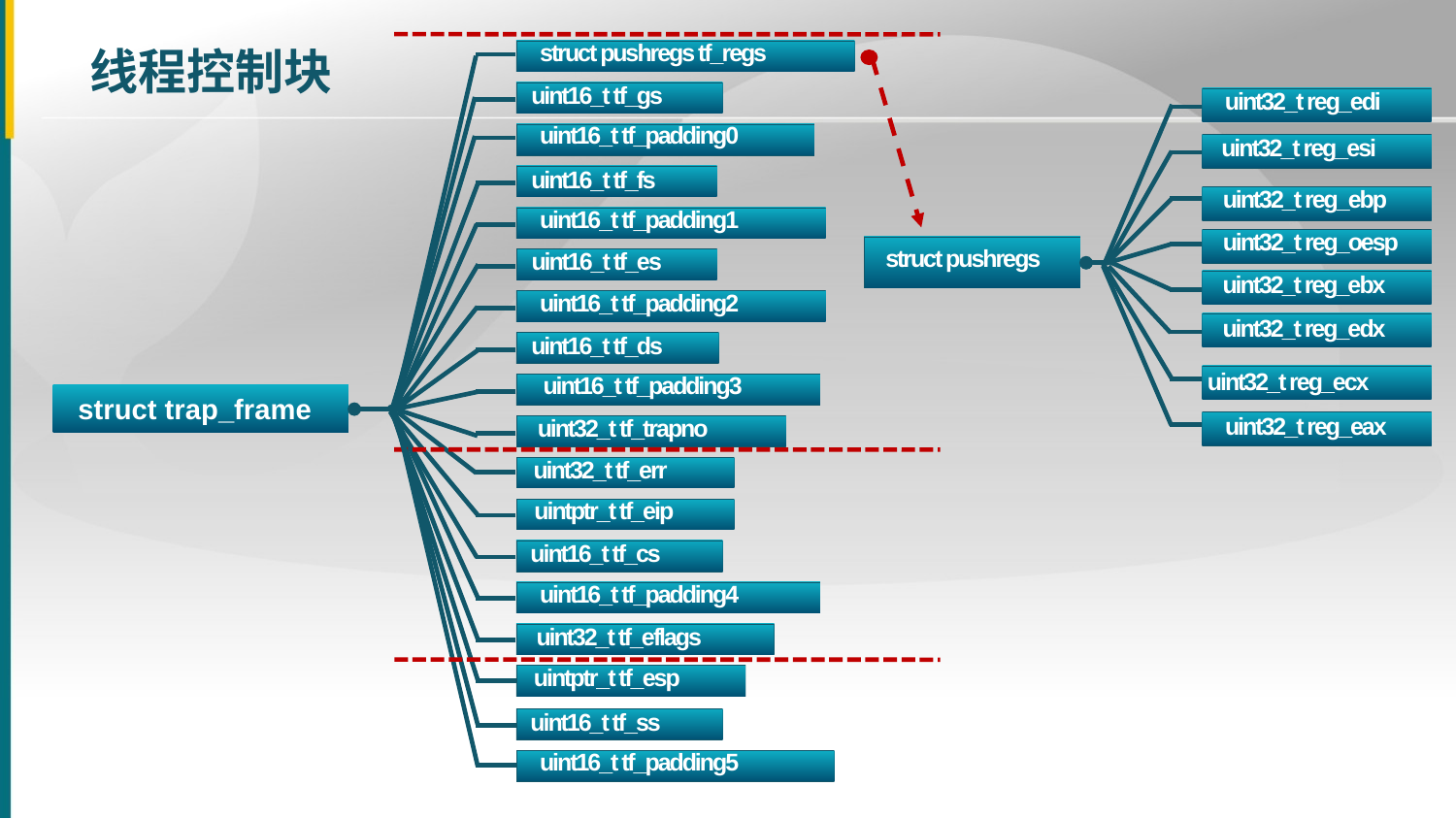

struct pushregs tf_regs

uint16_t tf_gs

uint16_t tf_padding0

uint16_t tf_fs

uint16_t tf_padding1

uint16_t tf_es

uint16_t tf_padding2

uint16_t tf_ds

uint16_t tf_padding3

uint32_t tf_trapno

线程控制块

uint32_t reg_edi

uint32_t reg_esi

uint32_t reg_ebp

uint32_t reg_oesp

struct pushregs

uint32_t reg_ebx

uint32_t reg_edx

uint32_t reg_ecx

uint32_t reg_eax

struct trap_frame

uint32_t tf_err

uintptr_t tf_eip

uint16_t tf_cs

uint16_t tf_padding4

uint32_t tf_eflags

uintptr_t tf_esp

uint16_t tf_ss

uint16_t tf_padding5